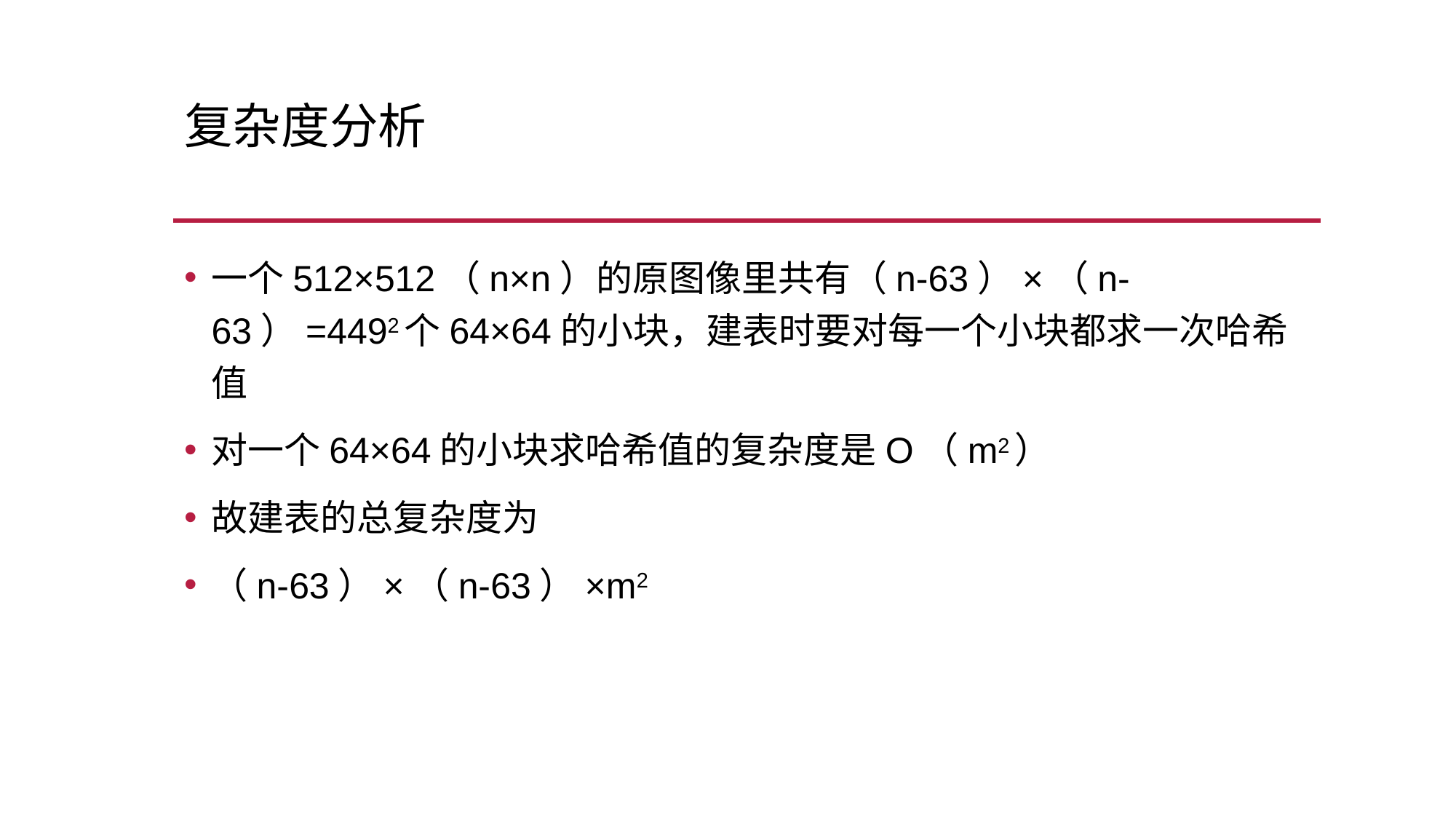

# 复杂度分析
一个512×512（n×n）的原图像里共有（n-63）×（n-63）=4492个64×64的小块，建表时要对每一个小块都求一次哈希值
对一个64×64的小块求哈希值的复杂度是O（m2）
故建表的总复杂度为
（n-63）×（n-63）×m2